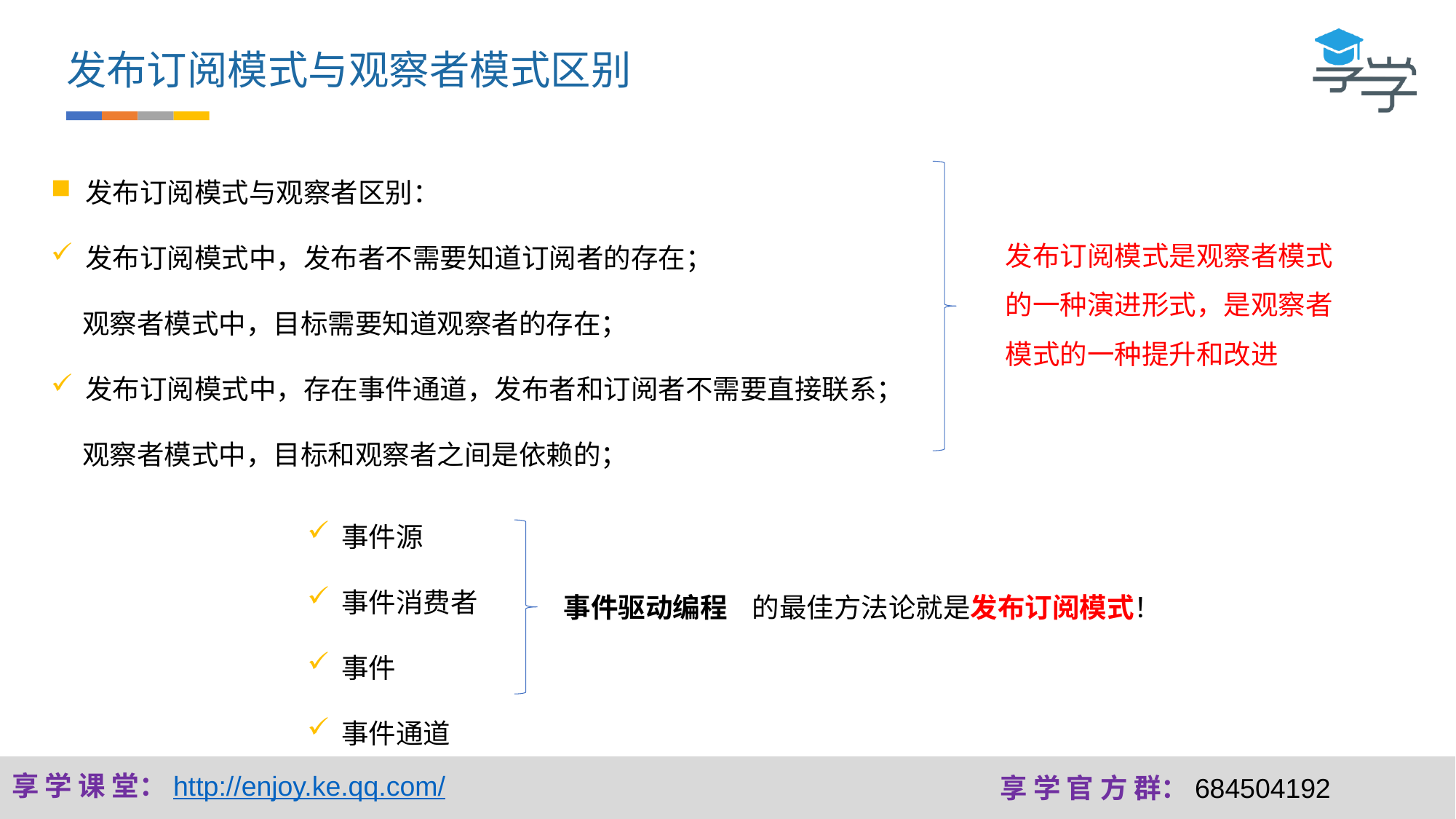

发布订阅模式与观察者模式区别

发布订阅模式与观察者区别：
发布订阅模式中，发布者不需要知道订阅者的存在；
    观察者模式中，目标需要知道观察者的存在；
发布订阅模式中，存在事件通道，发布者和订阅者不需要直接联系；
    观察者模式中，目标和观察者之间是依赖的；

发布订阅模式是观察者模式的一种演进形式，是观察者模式的一种提升和改进
事件源
事件消费者
事件
事件通道

事件驱动编程
的最佳方法论就是发布订阅模式！